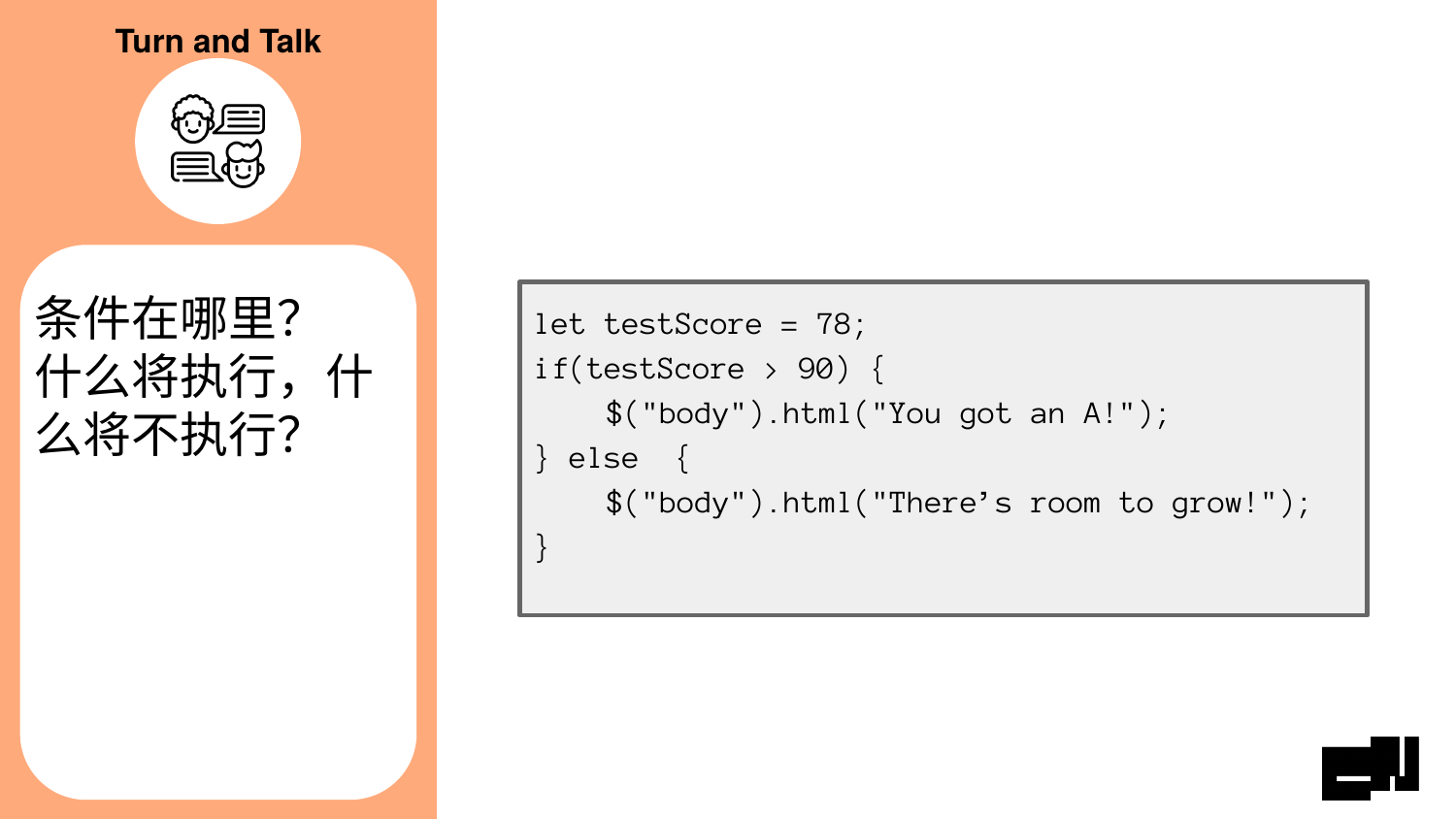

# 条件在哪里？ 什么将执行，什么将不执行？
let testScore = 78;
if(testScore > 90) {
$("body").html("You got an A!");
} else  {
$("body").html("There’s room to grow!");
}